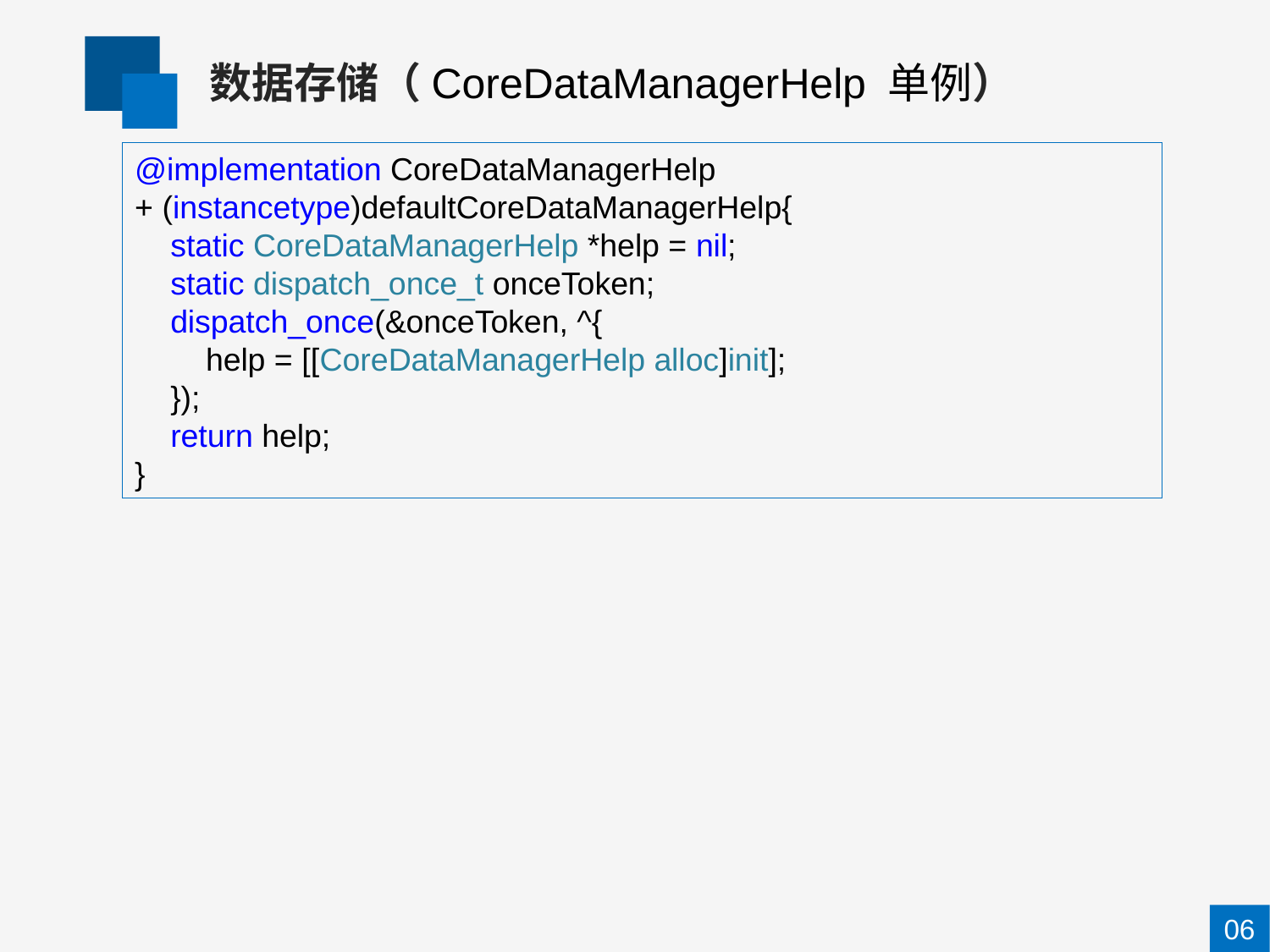

数据存储（CoreDataManagerHelp 单例）
@implementation CoreDataManagerHelp
+ (instancetype)defaultCoreDataManagerHelp{
    static CoreDataManagerHelp *help = nil;
    static dispatch_once_t onceToken;
    dispatch_once(&onceToken, ^{
        help = [[CoreDataManagerHelp alloc]init];
    });
    return help;
}
06